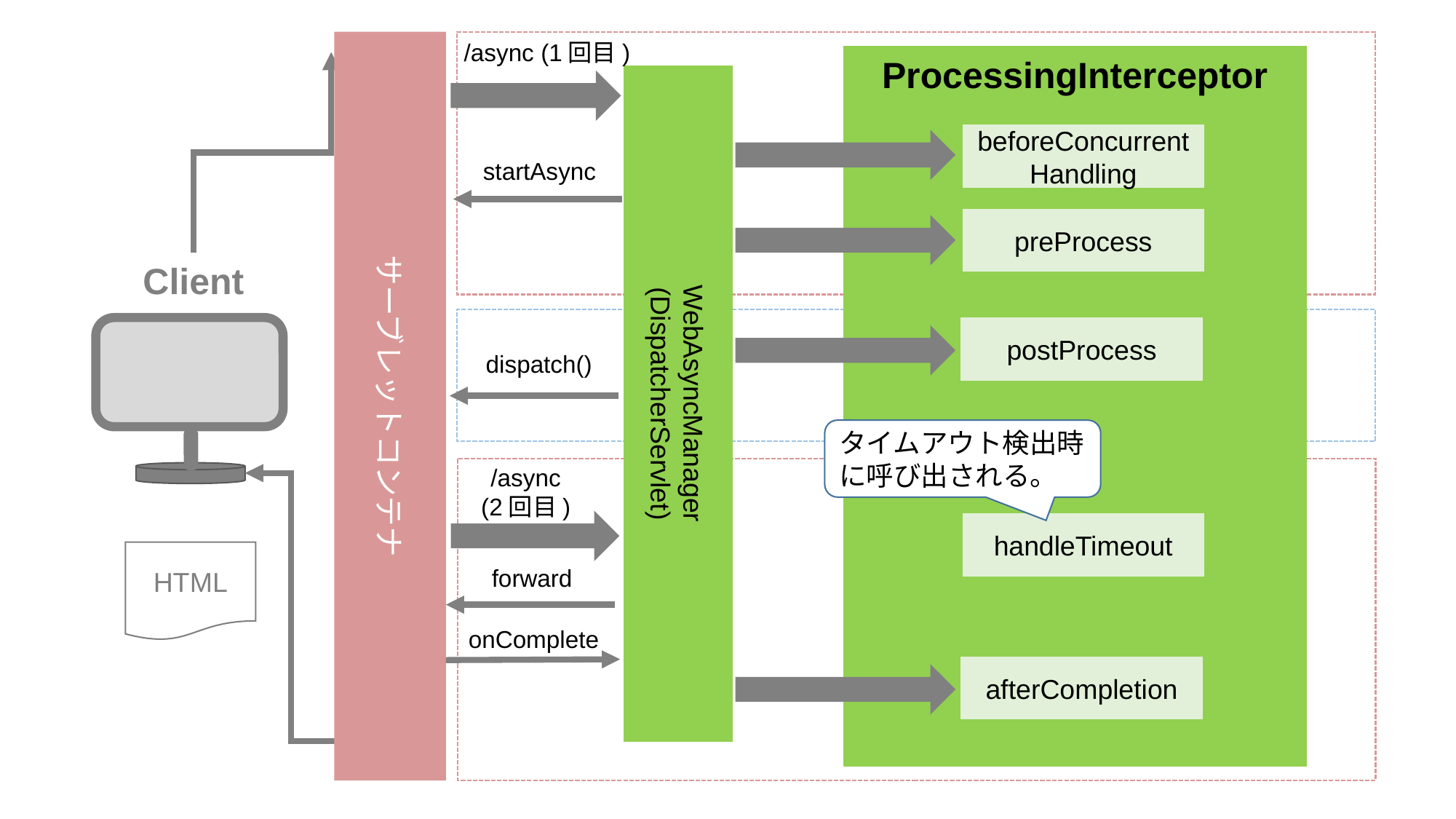

/async (1回目)
beforeConcurrentHandling
ProcessingInterceptor
WebAsyncManager
(DispatcherServlet)

preProcess

startAsync

postProcess
Client

dispatch()
サーブレットコンテナ
タイムアウト検出時に呼び出される。
handleTimeout

/async
(2回目)

HTML
forward
afterCompletion
onComplete